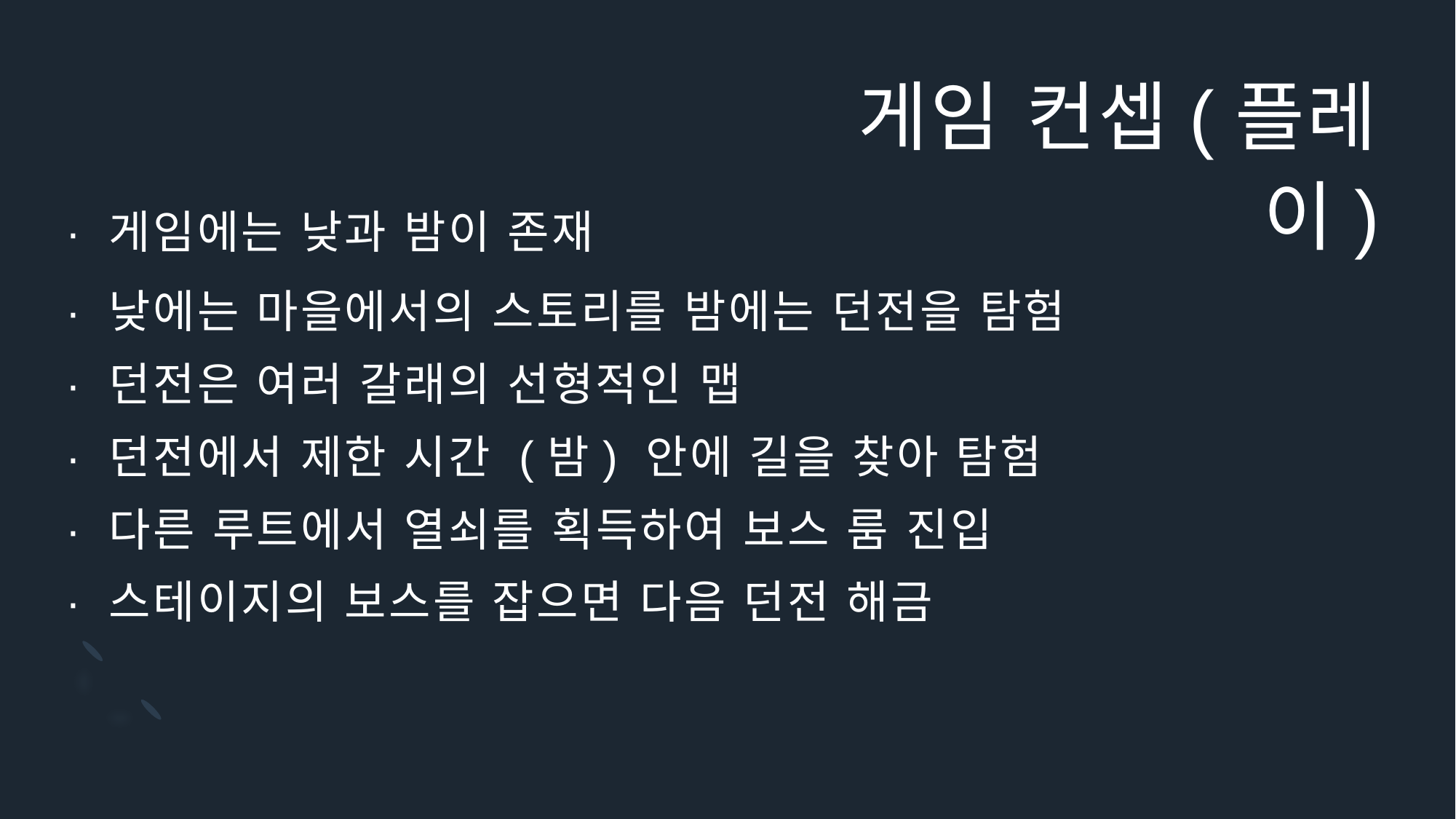

게임 컨셉(플레이)
· 게임에는 낮과 밤이 존재
· 낮에는 마을에서의 스토리를 밤에는 던전을 탐험
· 던전은 여러 갈래의 선형적인 맵
· 던전에서 제한 시간 (밤) 안에 길을 찾아 탐험
· 다른 루트에서 열쇠를 획득하여 보스 룸 진입
· 스테이지의 보스를 잡으면 다음 던전 해금